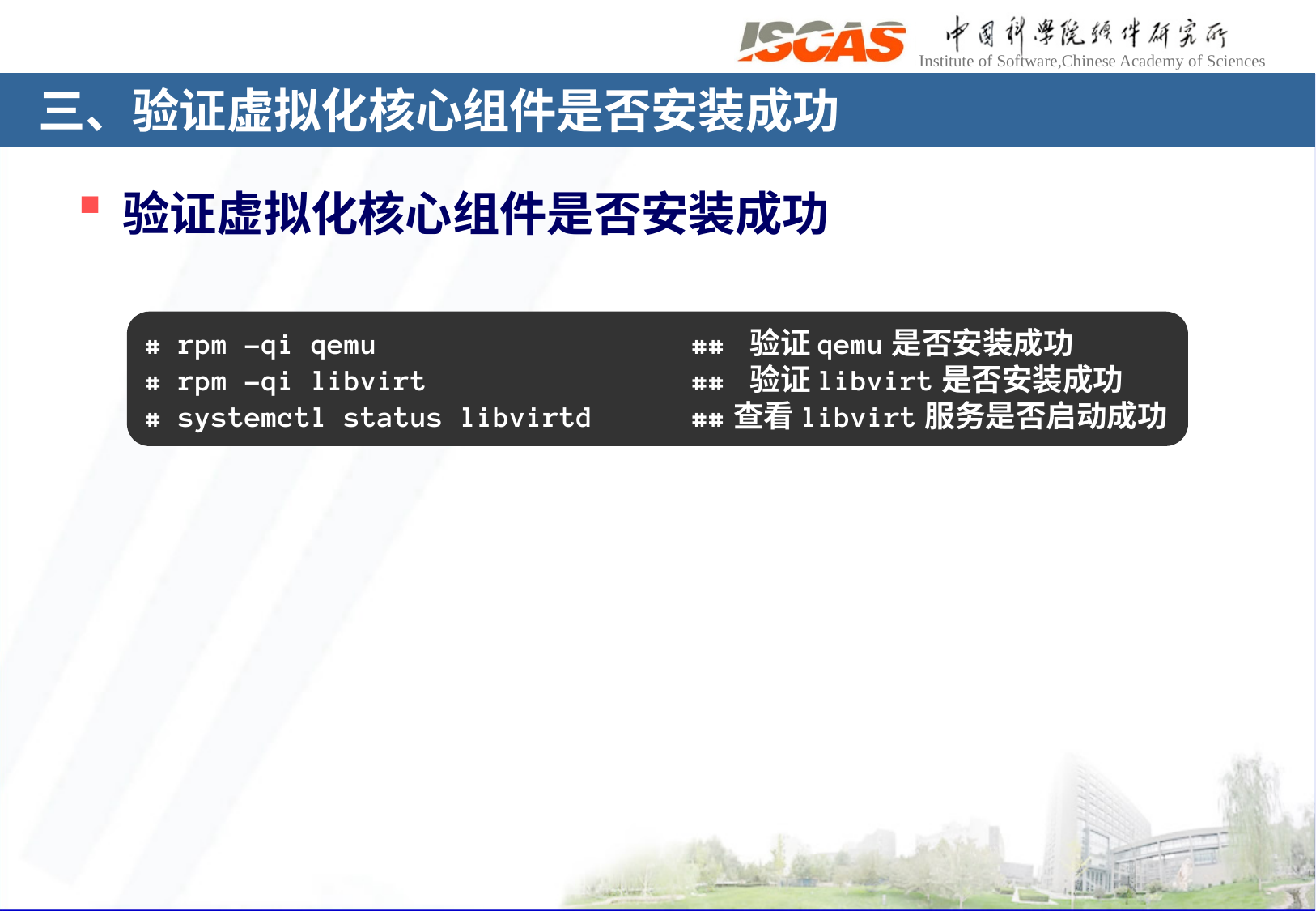

# 三、验证虚拟化核心组件是否安装成功
验证虚拟化核心组件是否安装成功
# rpm -qi qemu                   ## 验证qemu是否安装成功
# rpm -qi libvirt                ## 验证libvirt是否安装成功
# systemctl status libvirtd      ##查看libvirt服务是否启动成功